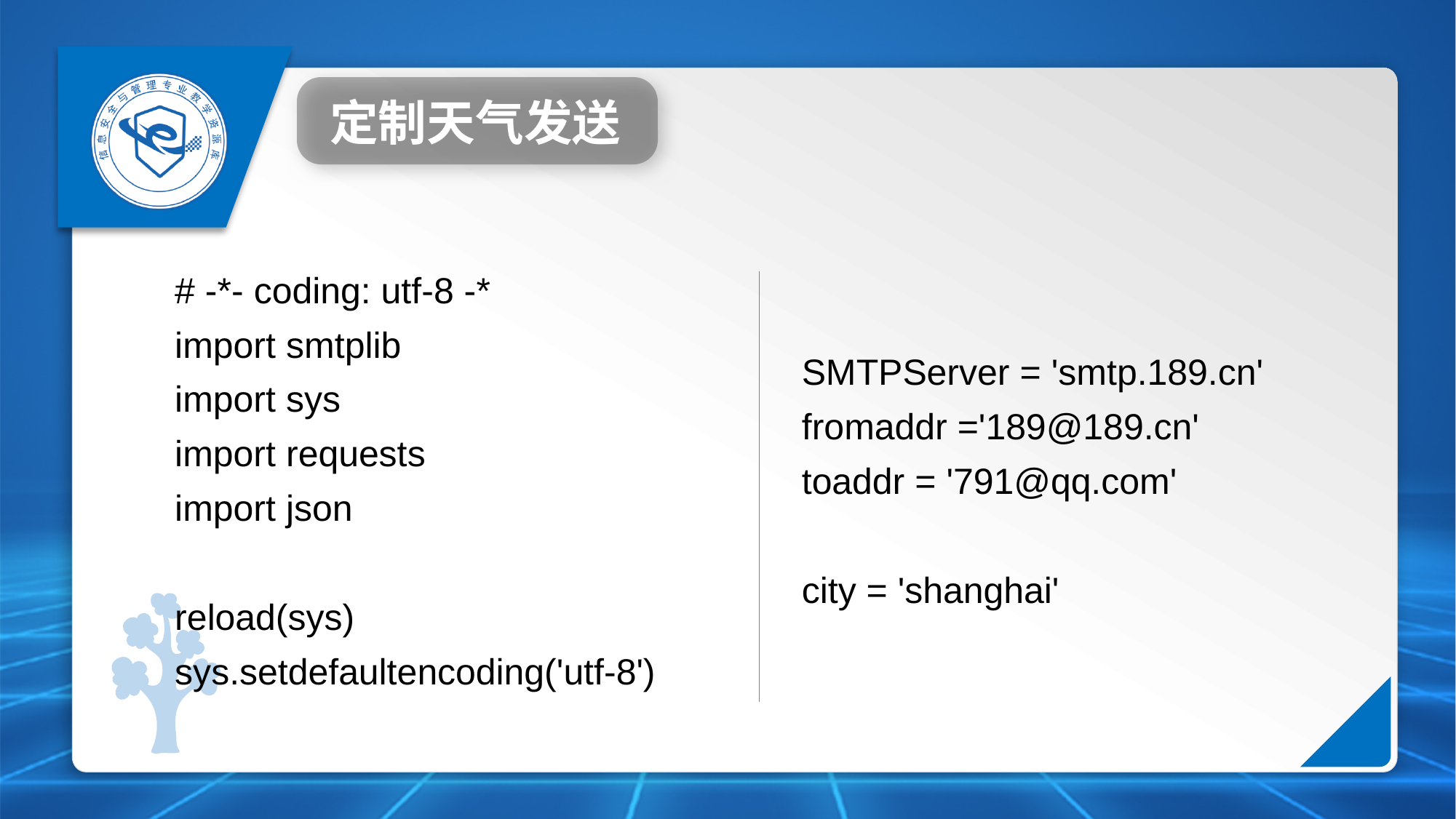

定制天气发送
# -*- coding: utf-8 -*
import smtplib
import sys
import requests
import json

reload(sys)
sys.setdefaultencoding('utf-8')
SMTPServer = 'smtp.189.cn'
fromaddr ='189@189.cn'
toaddr = '791@qq.com'

city = 'shanghai'